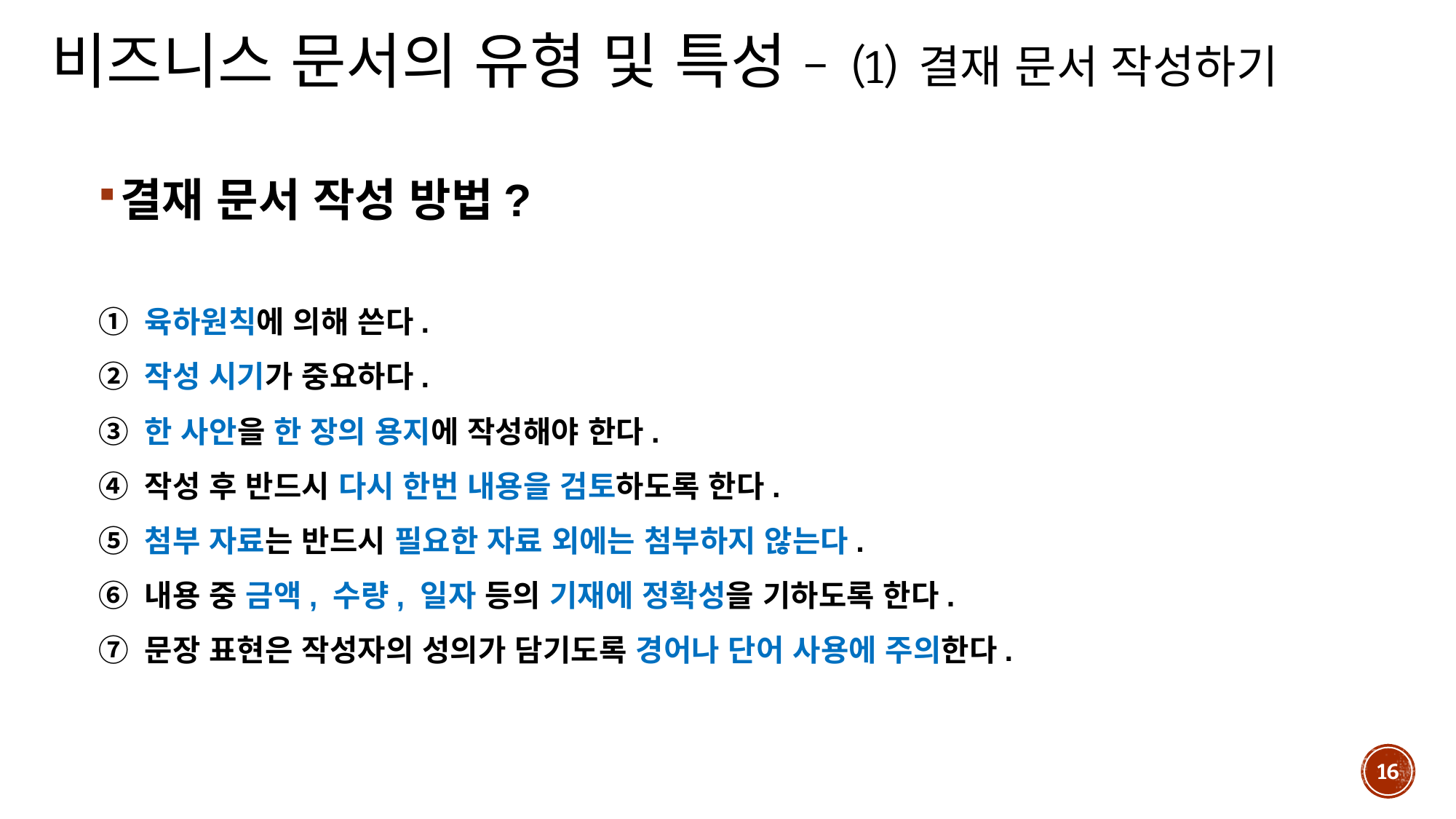

비즈니스 문서의 유형 및 특성 – (1) 결재 문서 작성하기
결재 문서 작성 방법?

① 육하원칙에 의해 쓴다.
② 작성 시기가 중요하다.
③ 한 사안을 한 장의 용지에 작성해야 한다.
④ 작성 후 반드시 다시 한번 내용을 검토하도록 한다.
⑤ 첨부 자료는 반드시 필요한 자료 외에는 첨부하지 않는다.
⑥ 내용 중 금액, 수량, 일자 등의 기재에 정확성을 기하도록 한다.
⑦ 문장 표현은 작성자의 성의가 담기도록 경어나 단어 사용에 주의한다.

16